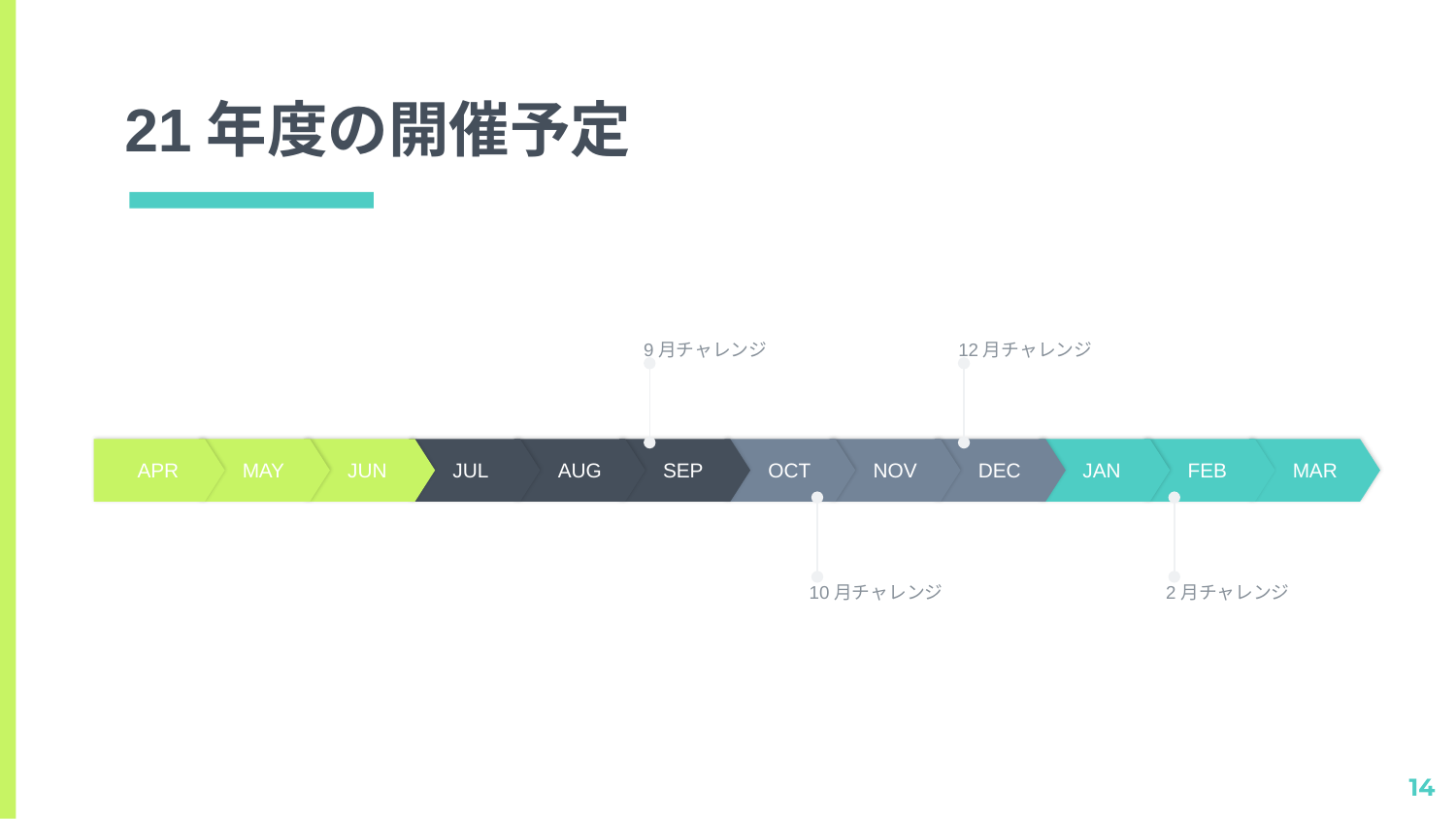

# 21年度の開催予定
9月チャレンジ
12月チャレンジ
APR
MAY
JUN
JUL
AUG
SEP
OCT
NOV
DEC
JAN
FEB
MAR
10月チャレンジ
2月チャレンジ
14